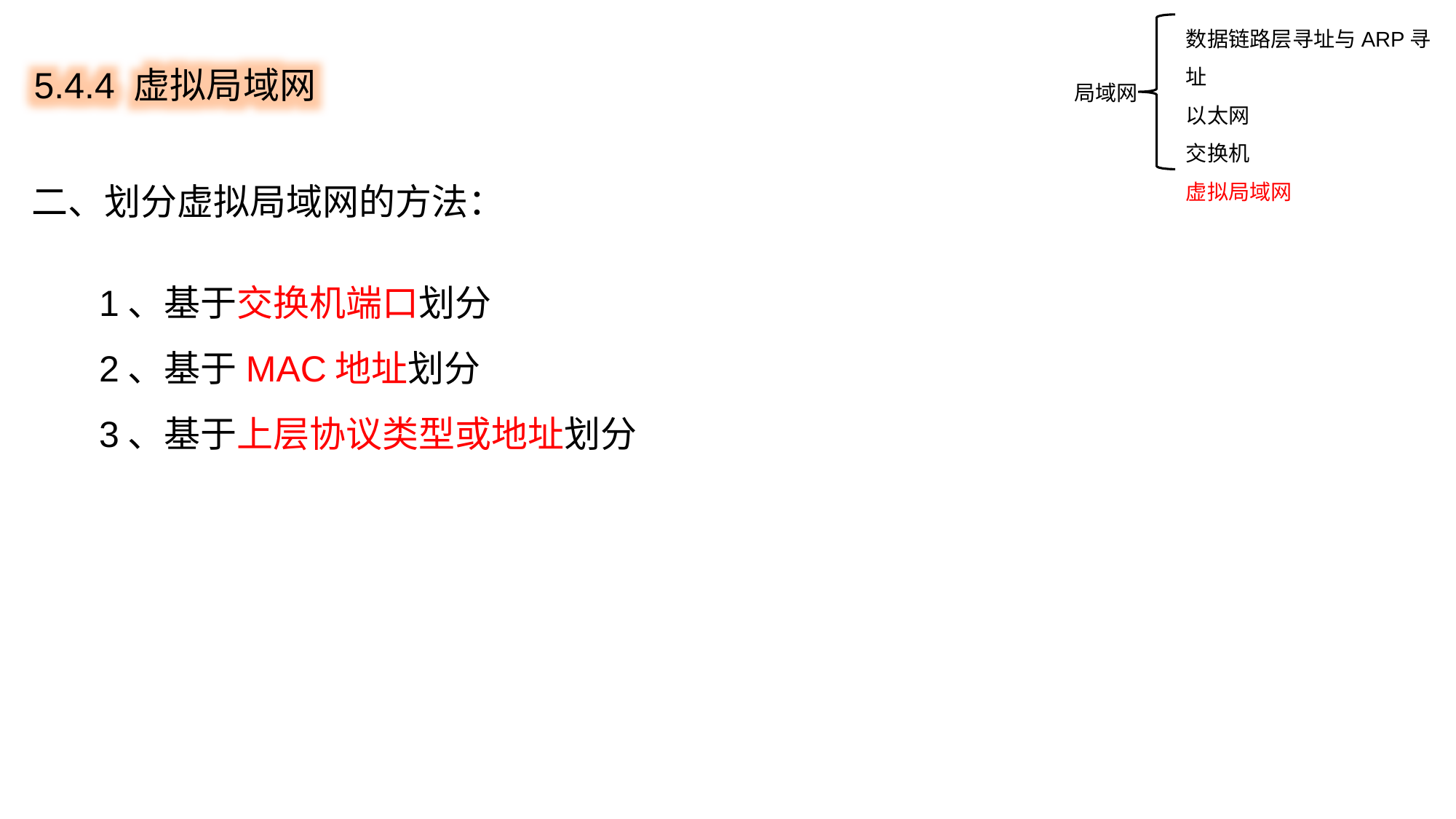

数据链路层寻址与ARP寻址
以太网
交换机
虚拟局域网

5.4.4 虚拟局域网
局域网
二、划分虚拟局域网的方法：
1、基于交换机端口划分
2、基于MAC地址划分
3、基于上层协议类型或地址划分